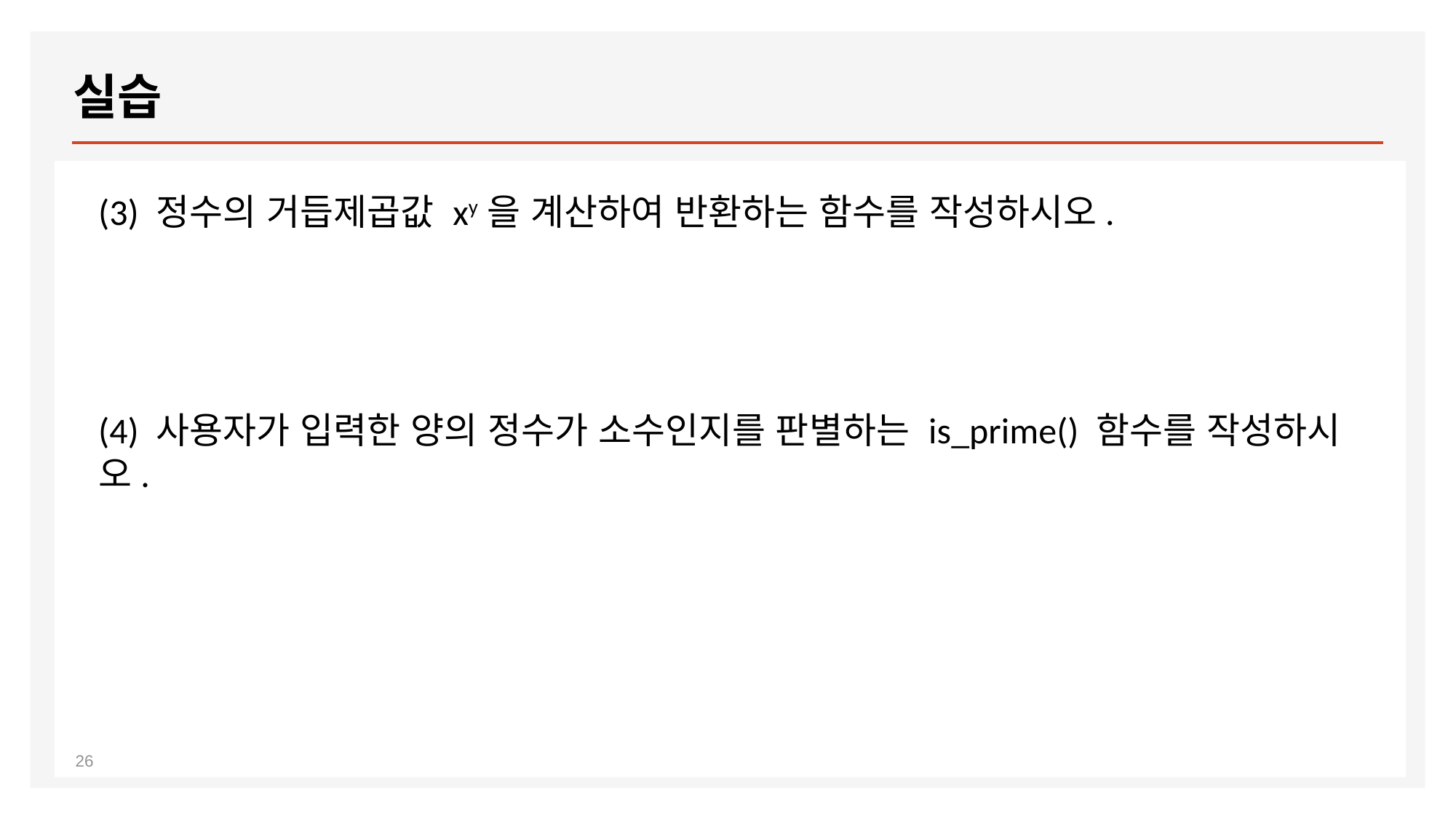

# 실습
(3) 정수의 거듭제곱값 xy을 계산하여 반환하는 함수를 작성하시오.

(4) 사용자가 입력한 양의 정수가 소수인지를 판별하는 is_prime() 함수를 작성하시오.

26